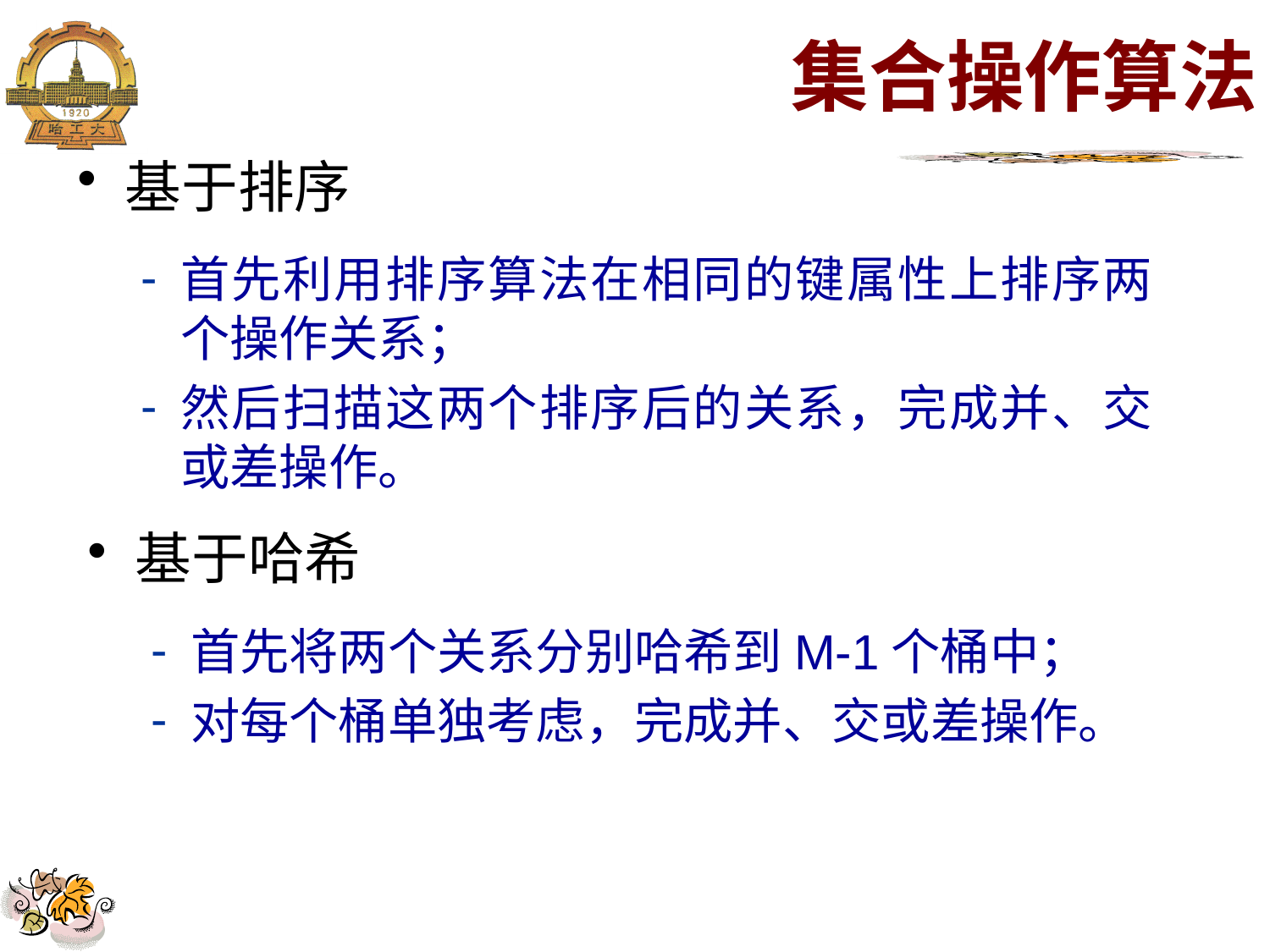

# 集合操作算法
基于排序
首先利用排序算法在相同的键属性上排序两个操作关系；
然后扫描这两个排序后的关系，完成并、交或差操作。
基于哈希
首先将两个关系分别哈希到M-1个桶中；
对每个桶单独考虑，完成并、交或差操作。